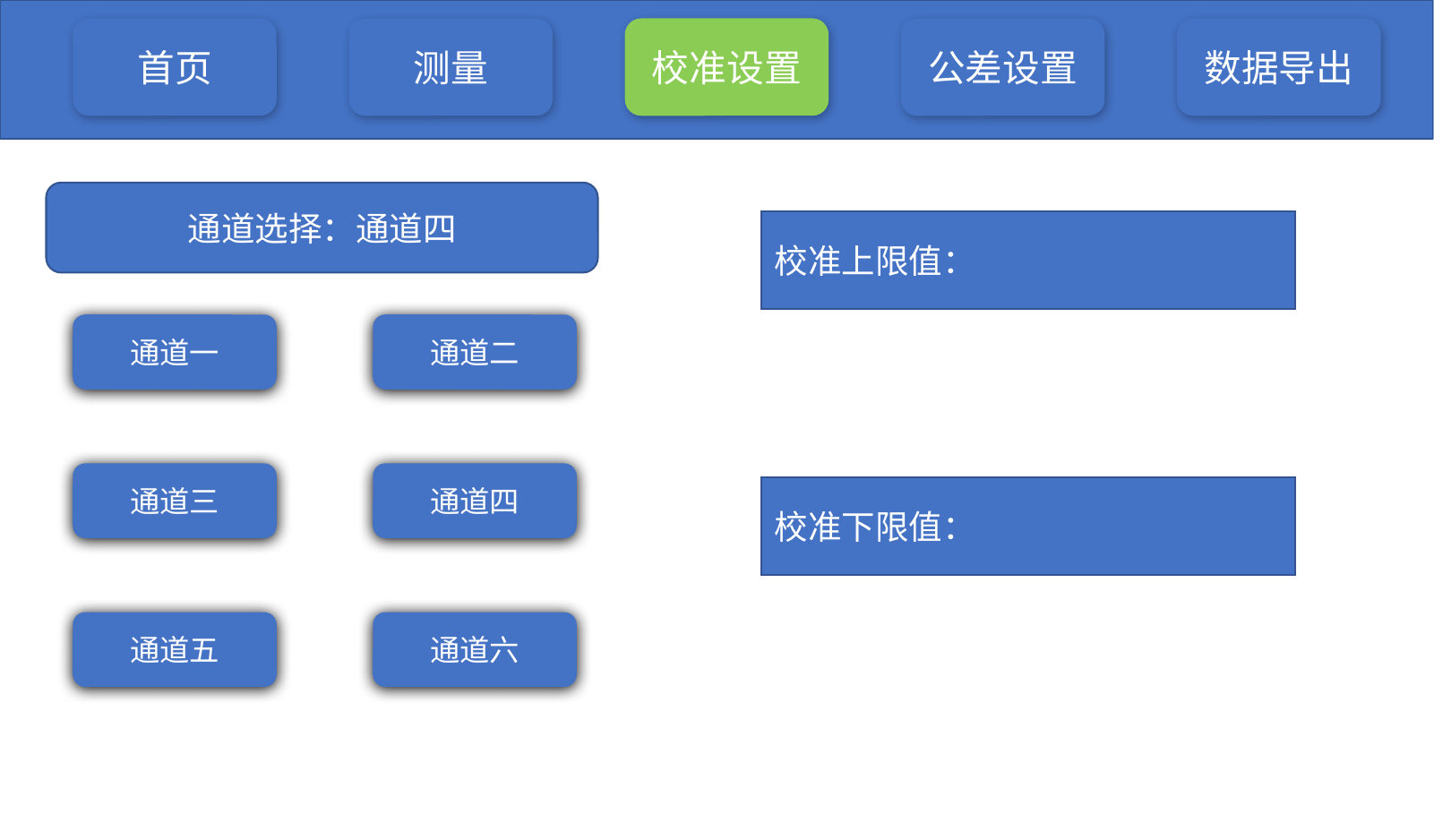

首页
测量
校准设置
公差设置
数据导出
通道选择：通道四
校准上限值：
通道一
通道二
通道四
通道三
校准下限值：
通道五
通道六